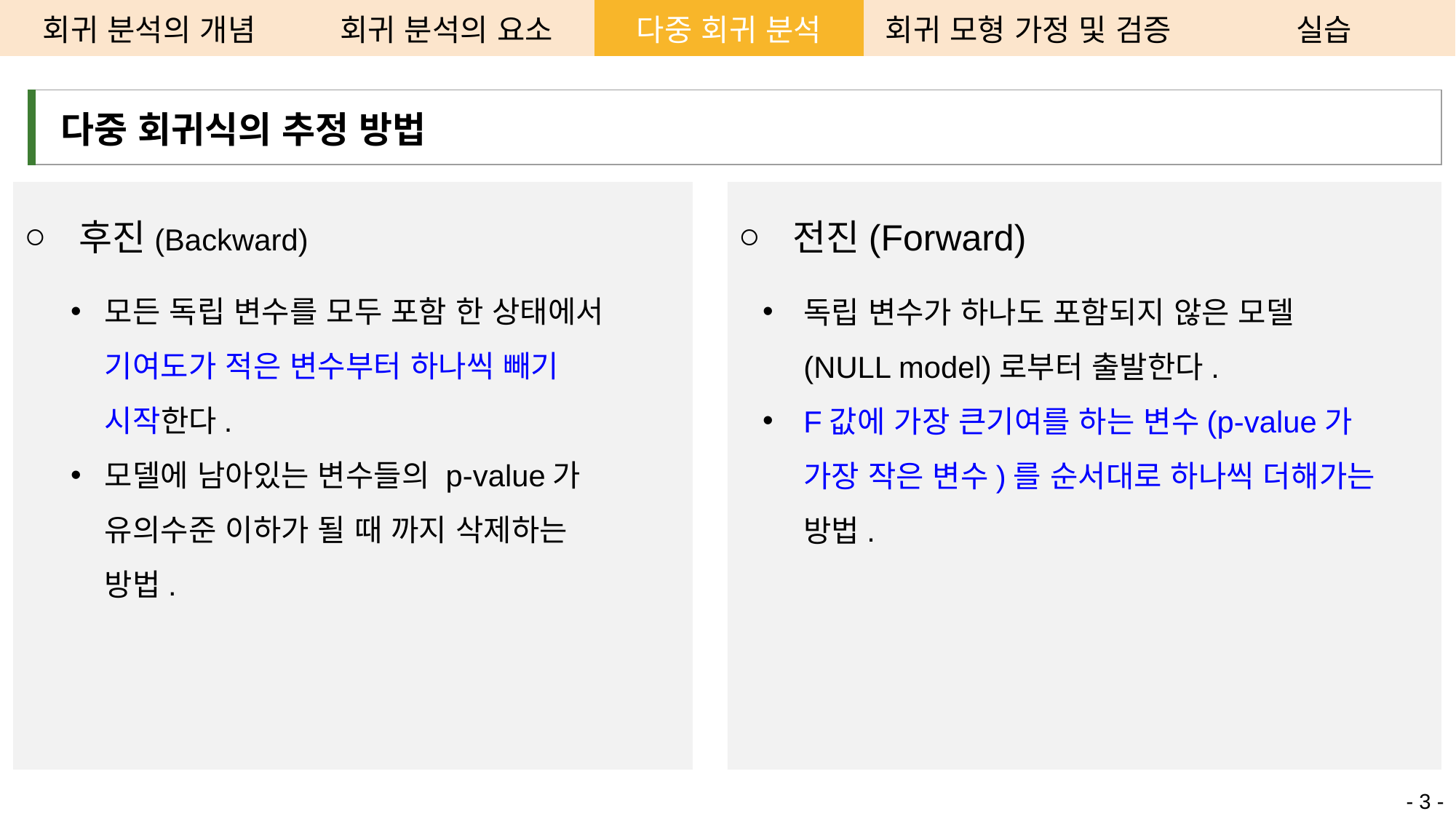

| 회귀 분석의 개념 | 회귀 분석의 요소 | 다중 회귀 분석 | 회귀 모형 가정 및 검증 | 실습 |
| --- | --- | --- | --- | --- |
| 다중 회귀식의 추정 방법 |
| --- |
후진(Backward)

전진(Forward)

모든 독립 변수를 모두 포함 한 상태에서 기여도가 적은 변수부터 하나씩 빼기 시작한다.
모델에 남아있는 변수들의 p-value가 유의수준 이하가 될 때 까지 삭제하는 방법.
독립 변수가 하나도 포함되지 않은 모델(NULL model)로부터 출발한다.
F값에 가장 큰기여를 하는 변수(p-value가 가장 작은 변수)를 순서대로 하나씩 더해가는 방법.

- 3 -